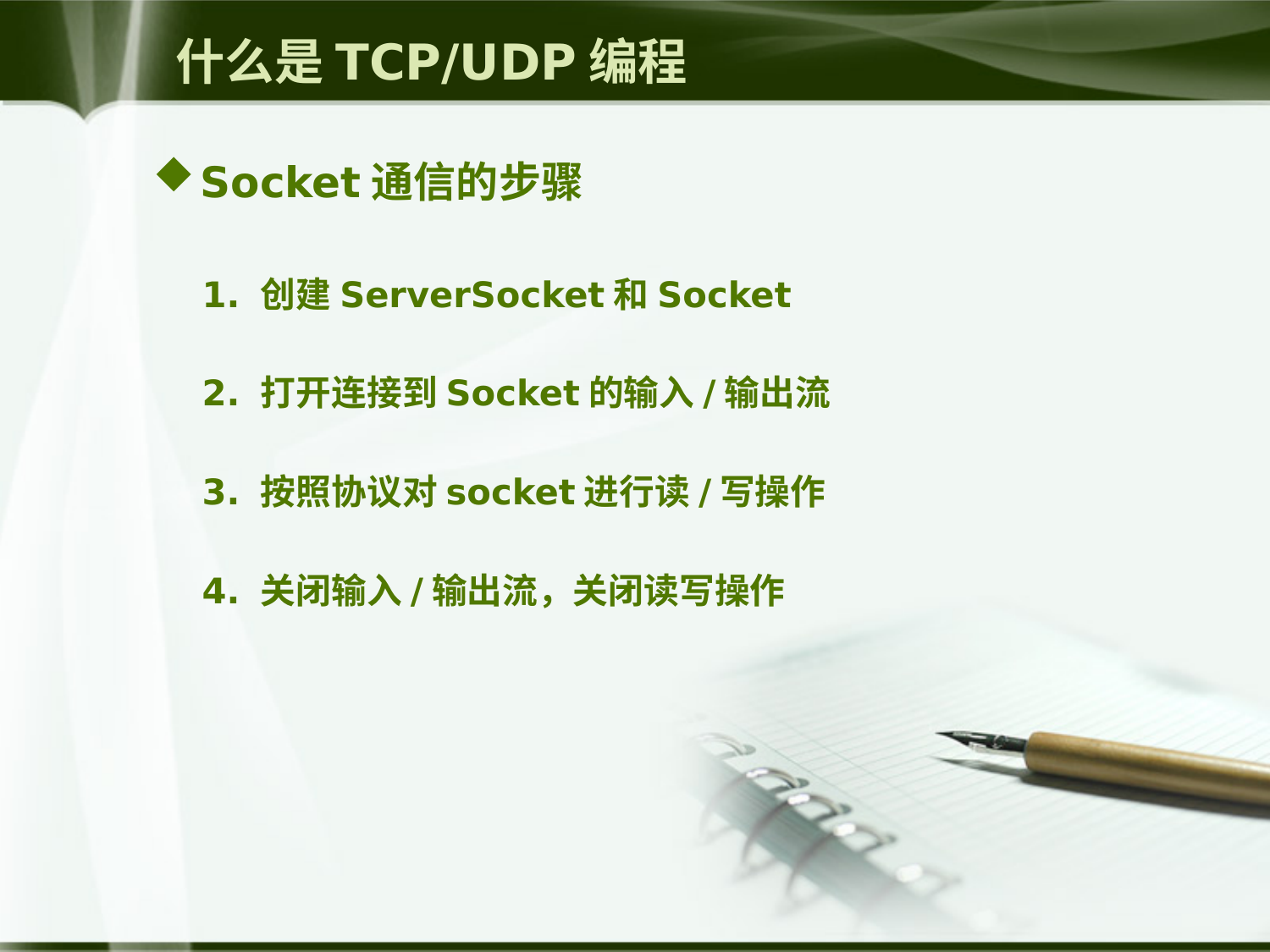

什么是TCP/UDP编程
Socket通信的步骤

    1. 创建ServerSocket和Socket

    2. 打开连接到Socket的输入/输出流

    3. 按照协议对socket进行读/写操作

    4. 关闭输入/输出流，关闭读写操作